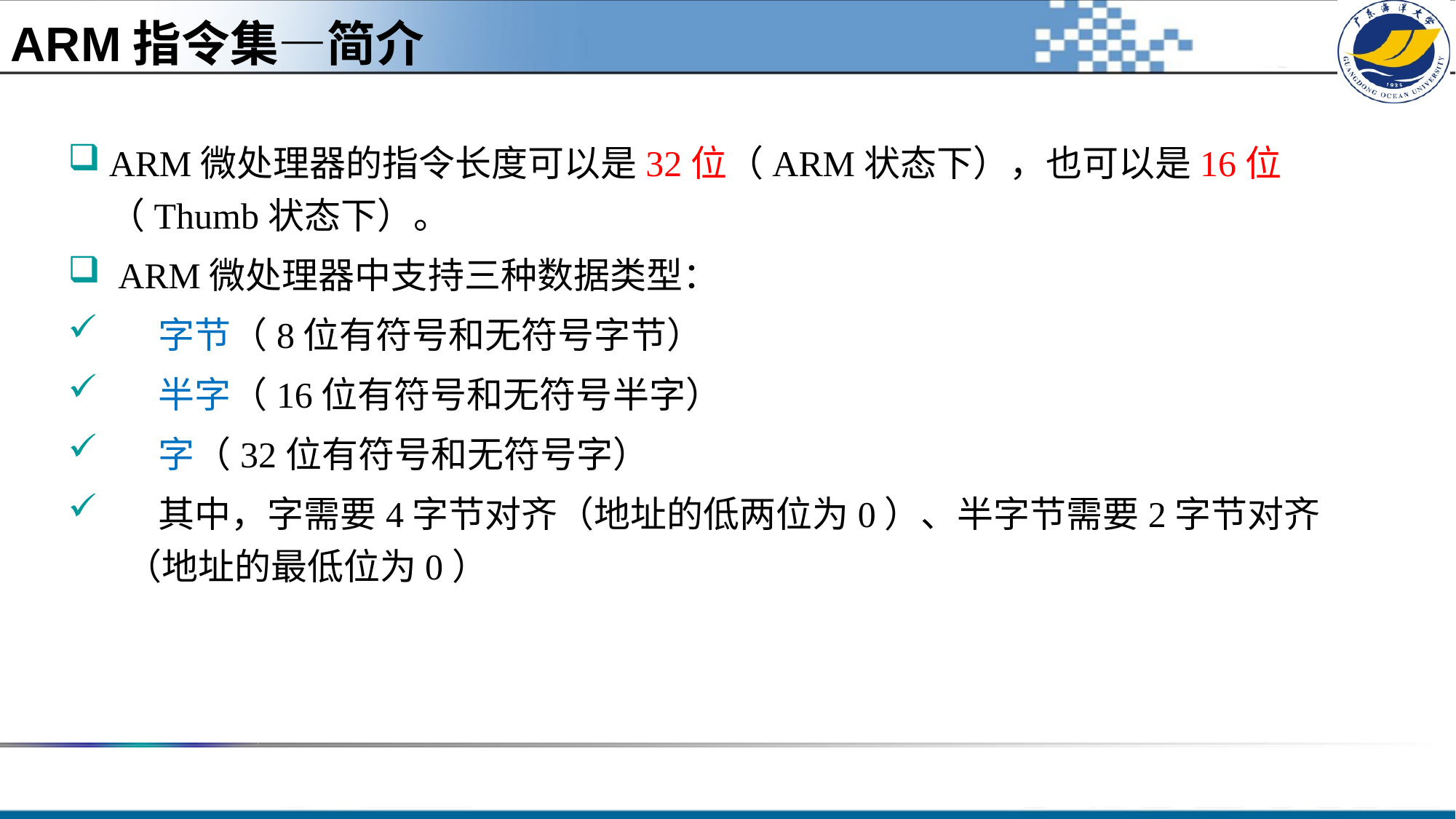

ARM指令集—简介
ARM微处理器的指令长度可以是32位（ARM状态下），也可以是16位（Thumb状态下）。
 ARM微处理器中支持三种数据类型：
     字节（8位有符号和无符号字节）
     半字（16位有符号和无符号半字）
     字（32位有符号和无符号字）
     其中，字需要4字节对齐（地址的低两位为0）、半字节需要2字节对齐   （地址的最低位为0）

7